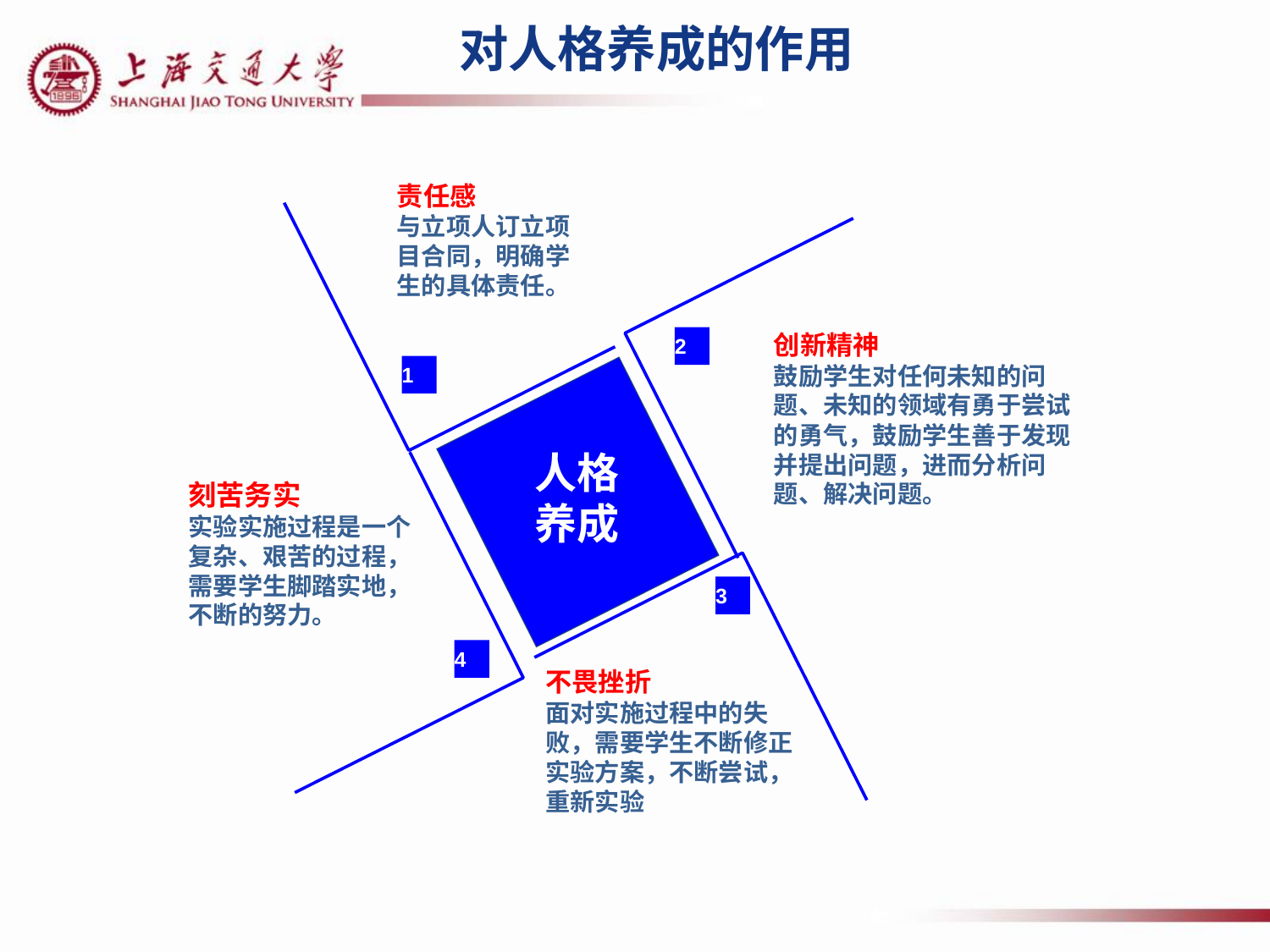

# 对人格养成的作用

责任感
与立项人订立项目合同，明确学生的具体责任。

2
创新精神
鼓励学生对任何未知的问题、未知的领域有勇于尝试的勇气，鼓励学生善于发现并提出问题，进而分析问题、解决问题。
1

人格
养成
刻苦务实
实验实施过程是一个复杂、艰苦的过程，需要学生脚踏实地，不断的努力。

3

4
不畏挫折
面对实施过程中的失败，需要学生不断修正实验方案，不断尝试，重新实验